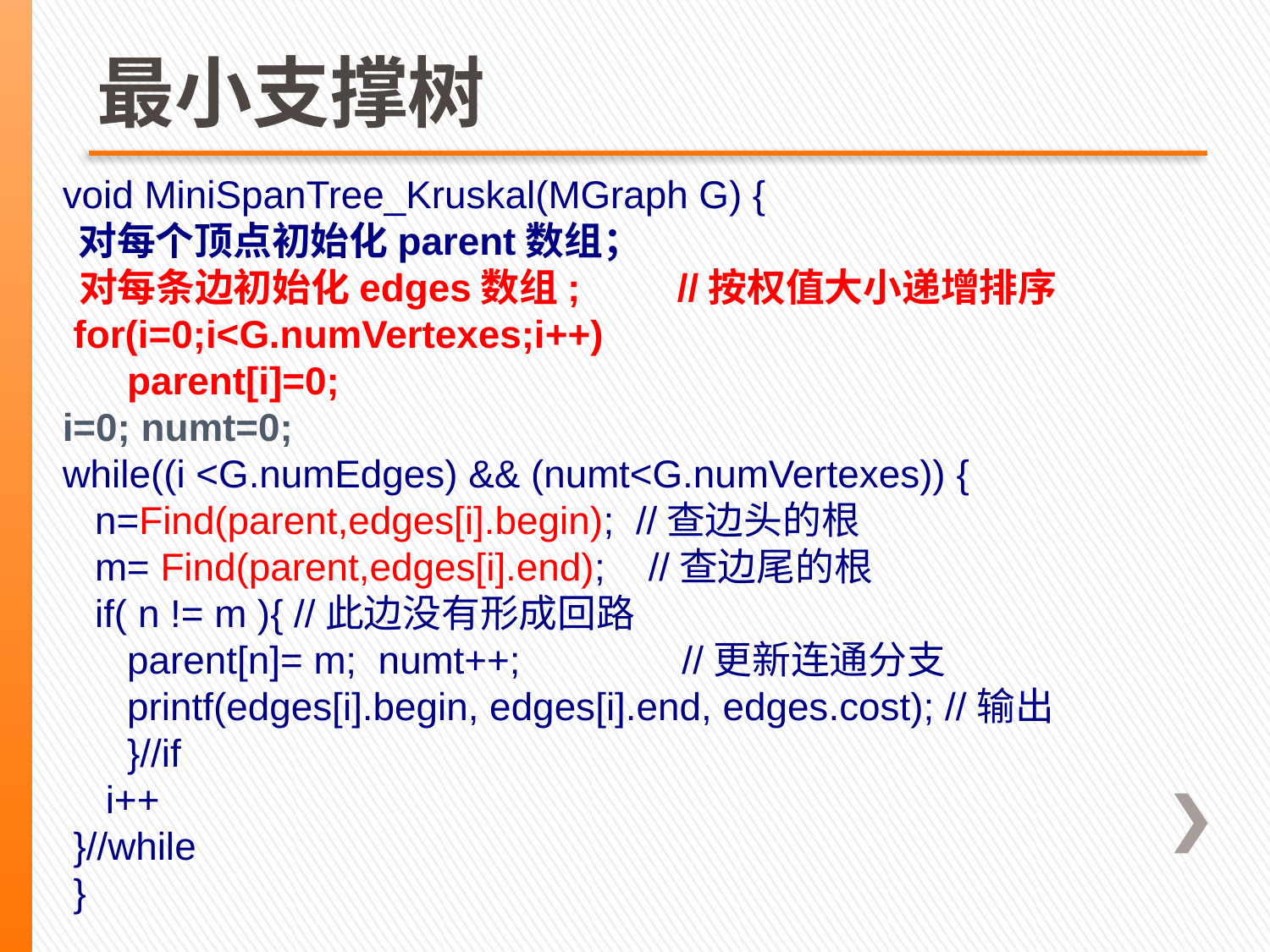

# 最小支撑树
 void MiniSpanTree_Kruskal(MGraph G) {
  对每个顶点初始化parent数组；
  对每条边初始化edges数组;         //按权值大小递增排序
  for(i=0;i<G.numVertexes;i++)
       parent[i]=0;
 i=0; numt=0;
 while((i <G.numEdges) && (numt<G.numVertexes)) {
    n=Find(parent,edges[i].begin);  //查边头的根
    m= Find(parent,edges[i].end);    //查边尾的根
    if( n != m ){ //此边没有形成回路
       parent[n]= m;  numt++;               //更新连通分支
       printf(edges[i].begin, edges[i].end, edges.cost); //输出
       }//if
     i++
  }//while
  }